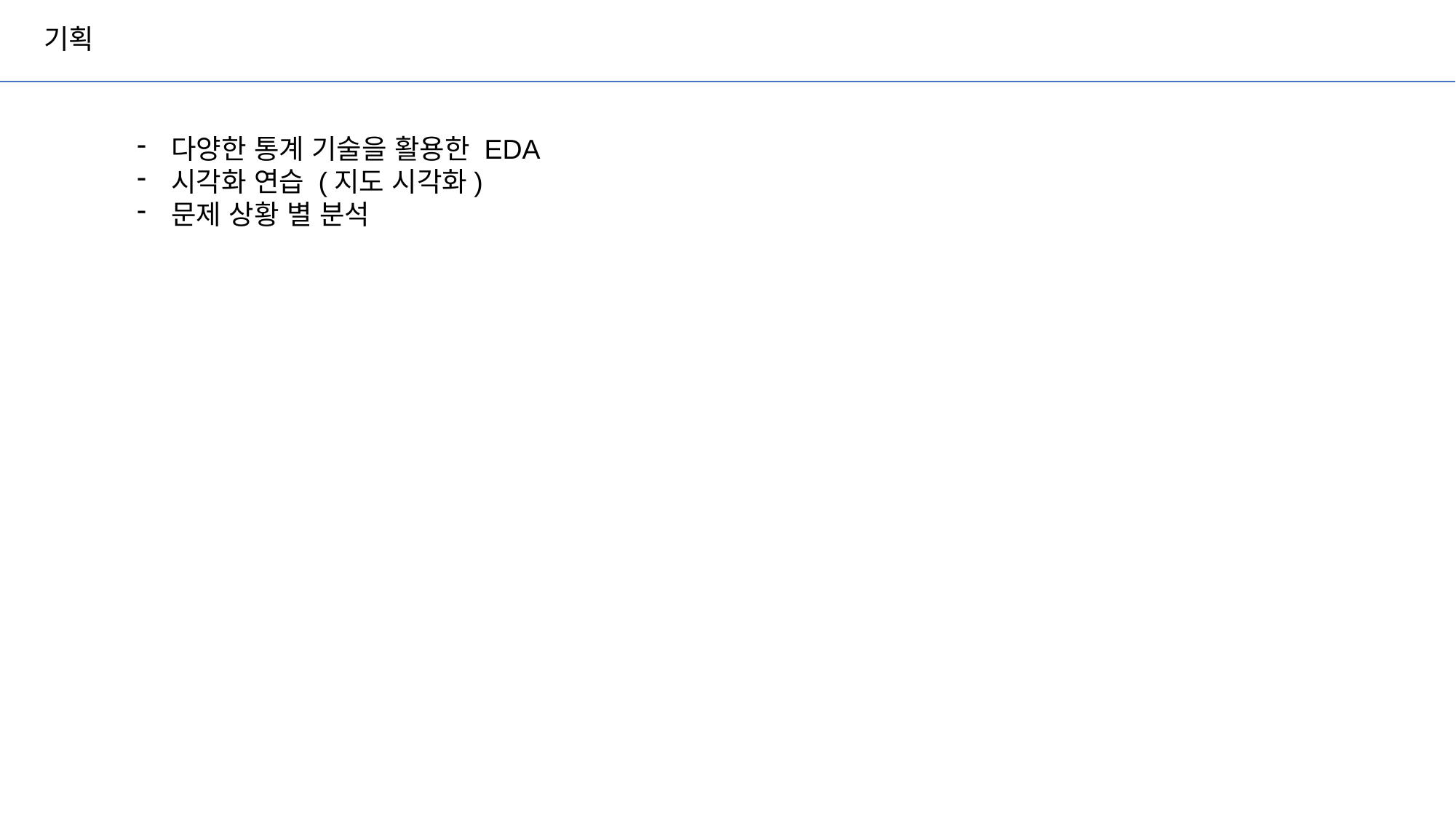

기획
다양한 통계 기술을 활용한 EDA
시각화 연습 (지도 시각화)
문제 상황 별 분석